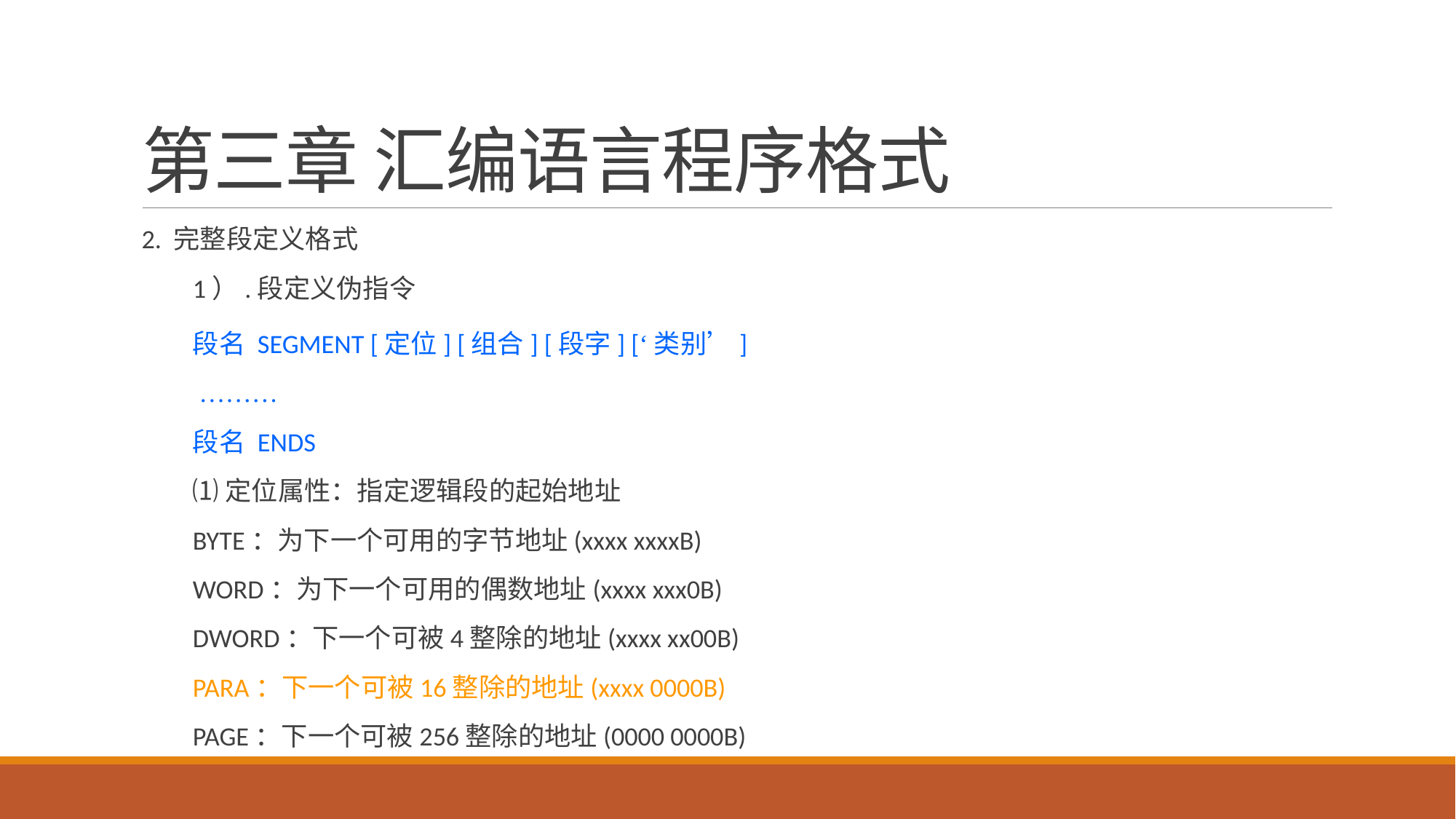

# 第三章 汇编语言程序格式
2. 完整段定义格式
	1）.段定义伪指令
	段名 SEGMENT [定位] [组合] [段字] [‘类别’]
		 ………
	段名 ENDS
	⑴定位属性：指定逻辑段的起始地址
	BYTE：为下一个可用的字节地址(xxxx xxxxB)
	WORD：为下一个可用的偶数地址(xxxx xxx0B)
	DWORD：下一个可被4整除的地址(xxxx xx00B)
	PARA：下一个可被16整除的地址(xxxx 0000B)
	PAGE：下一个可被256整除的地址(0000 0000B)